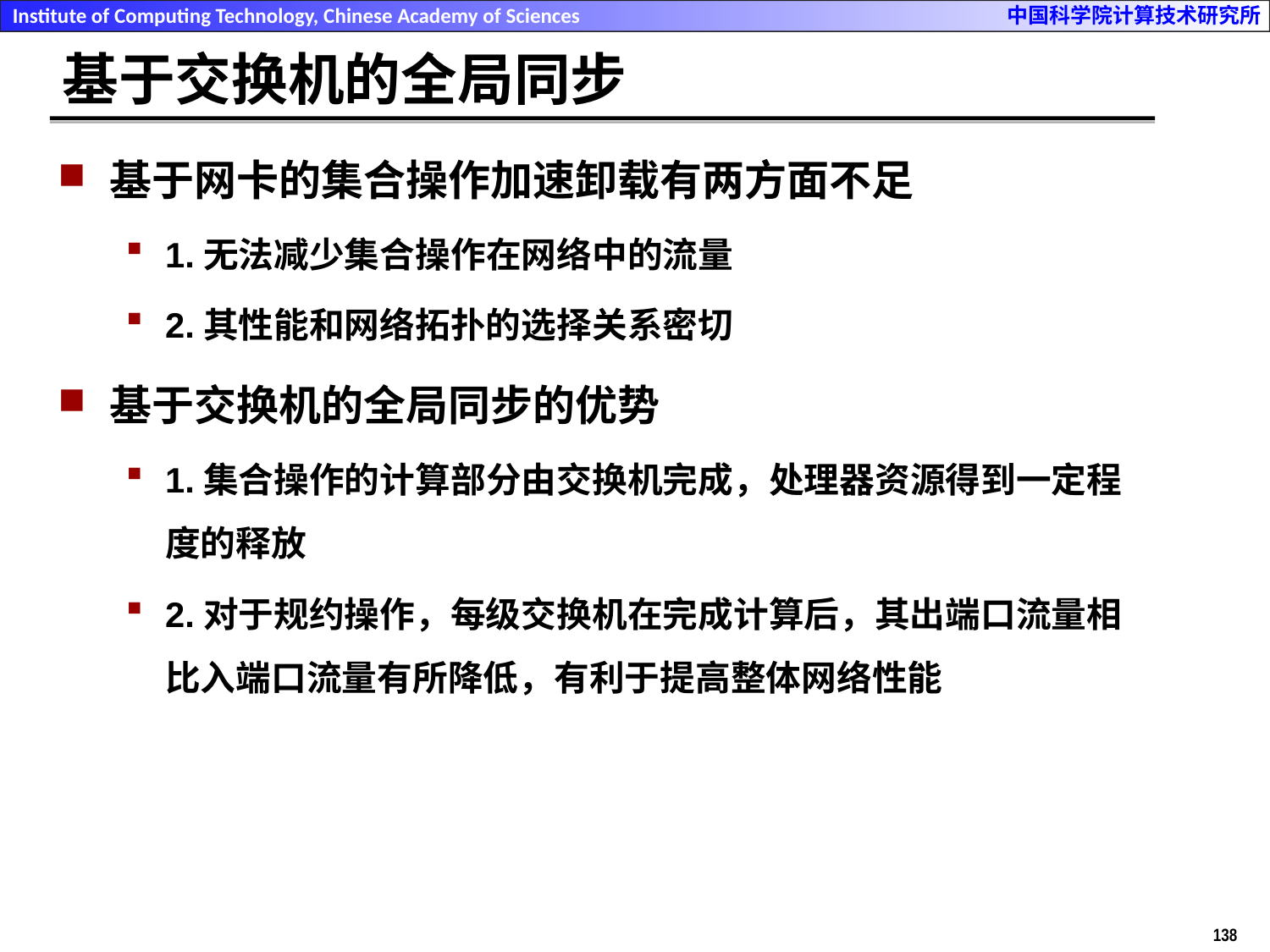

基于交换机的全局同步
基于网卡的集合操作加速卸载有两方面不足
1.无法减少集合操作在网络中的流量
2.其性能和网络拓扑的选择关系密切
基于交换机的全局同步的优势
1.集合操作的计算部分由交换机完成，处理器资源得到一定程度的释放
2.对于规约操作，每级交换机在完成计算后，其出端口流量相比入端口流量有所降低，有利于提高整体网络性能